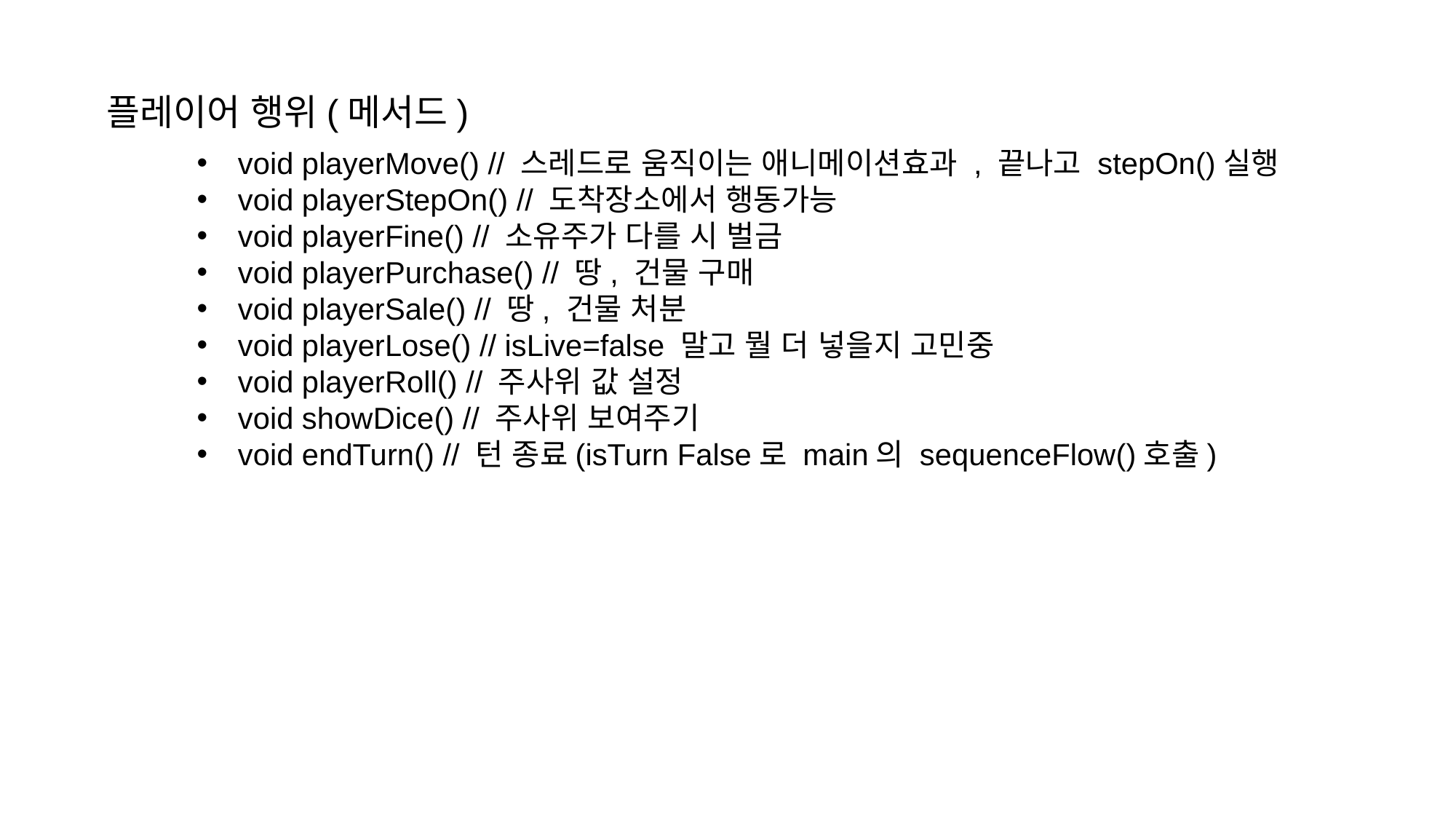

플레이어 행위(메서드)
void playerMove() // 스레드로 움직이는 애니메이션효과 , 끝나고 stepOn()실행
void playerStepOn() // 도착장소에서 행동가능
void playerFine() // 소유주가 다를 시 벌금
void playerPurchase() // 땅, 건물 구매
void playerSale() // 땅, 건물 처분
void playerLose() // isLive=false 말고 뭘 더 넣을지 고민중
void playerRoll() // 주사위 값 설정
void showDice() // 주사위 보여주기
void endTurn() // 턴 종료(isTurn False로 main의 sequenceFlow()호출)